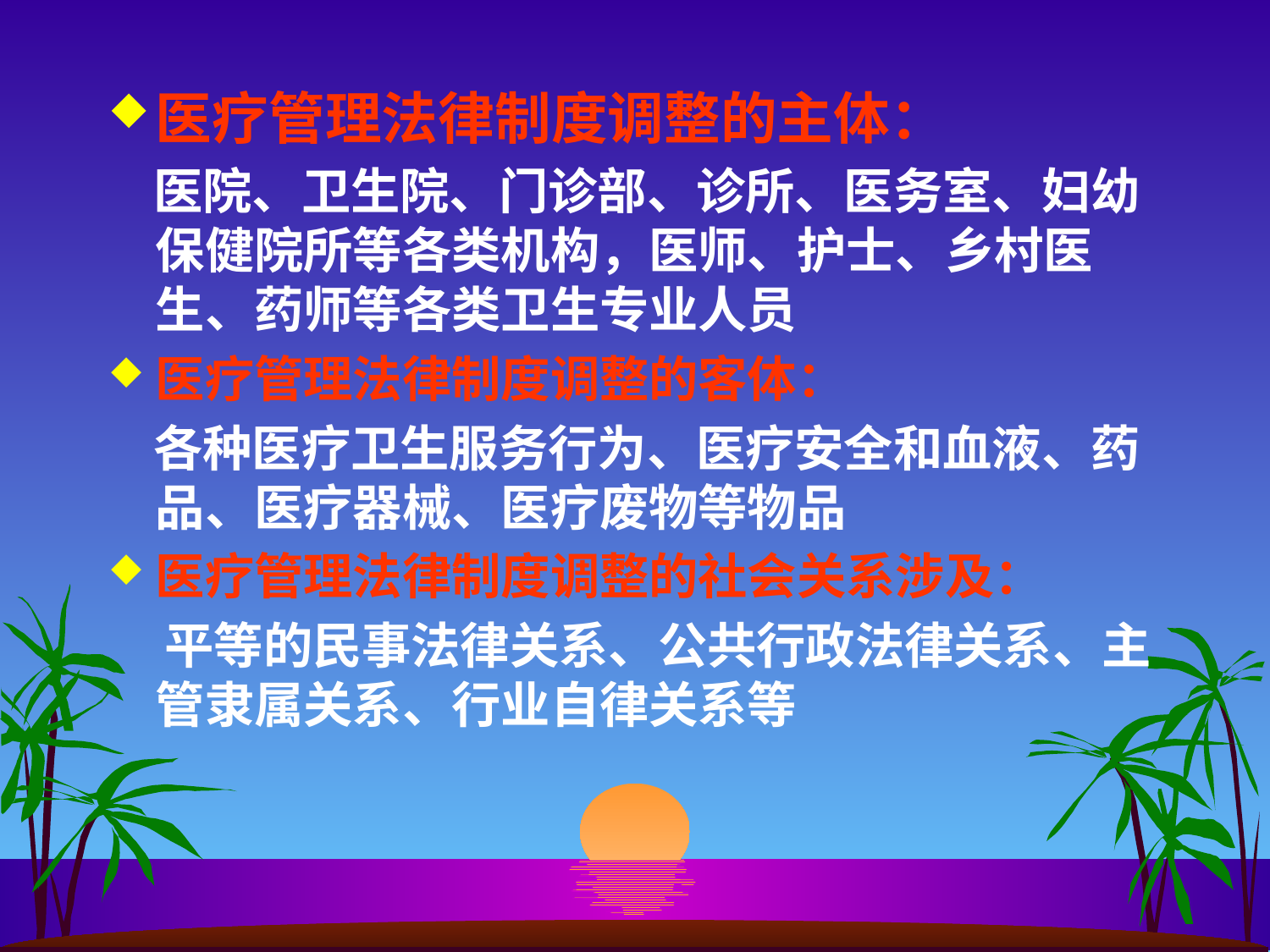

医疗管理法律制度调整的主体：
   医院、卫生院、门诊部、诊所、医务室、妇幼保健院所等各类机构，医师、护士、乡村医生、药师等各类卫生专业人员
医疗管理法律制度调整的客体：
   各种医疗卫生服务行为、医疗安全和血液、药品、医疗器械、医疗废物等物品
医疗管理法律制度调整的社会关系涉及：
    平等的民事法律关系、公共行政法律关系、主管隶属关系、行业自律关系等

​